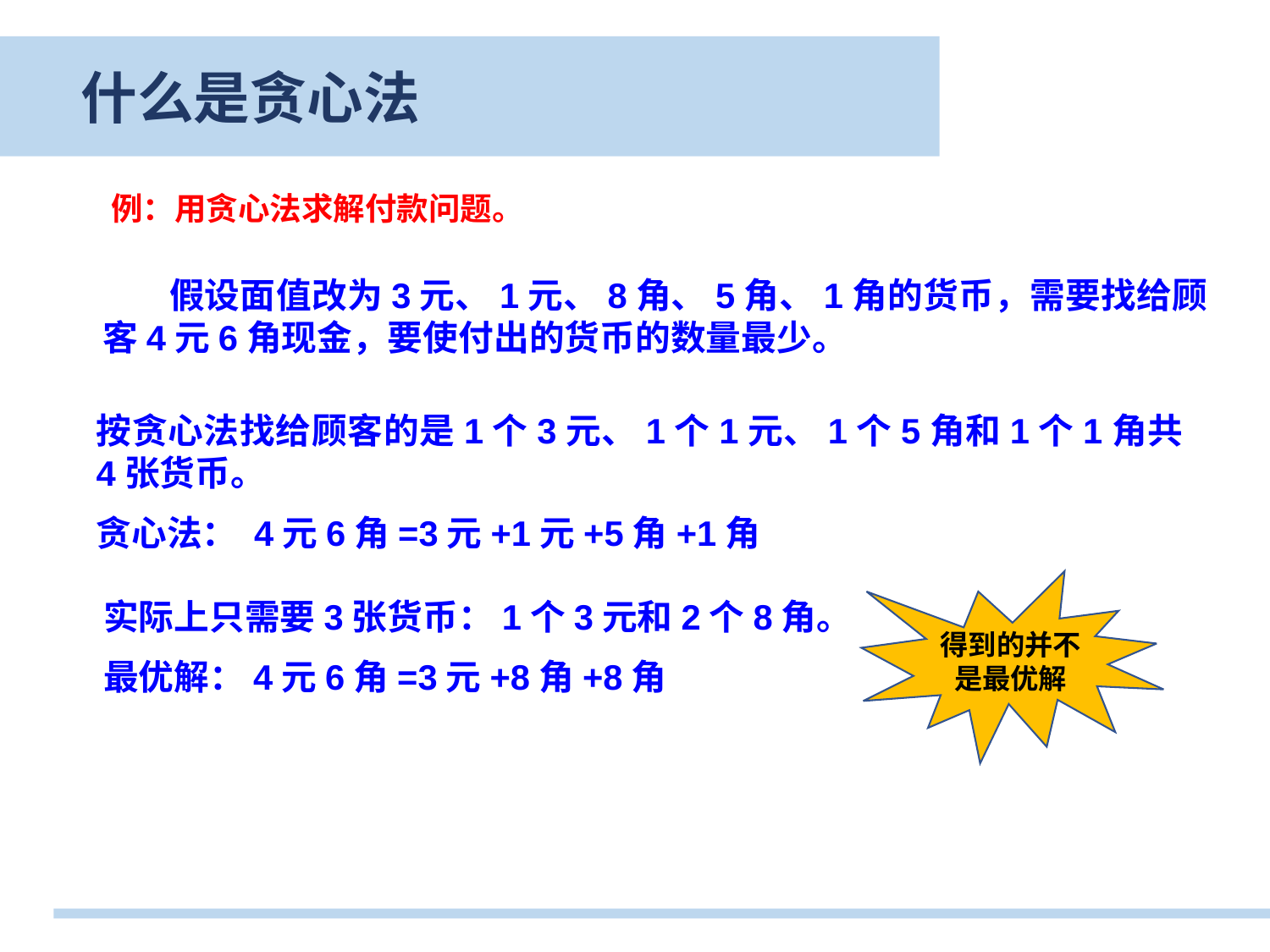

什么是贪心法
找零钱问题
例：用贪心法求解付款问题。
       假设面值改为3元、1元、8角、5角、1角的货币，需要找给顾客4元6角现金，要使付出的货币的数量最少。
按贪心法找给顾客的是1个3元、1个1元、1个5角和1个1角共4张货币。
贪心法： 4元6角=3元+1元+5角+1角
得到的并不是最优解
实际上只需要3张货币：1个3元和2个8角。
最优解：4元6角=3元+8角+8角